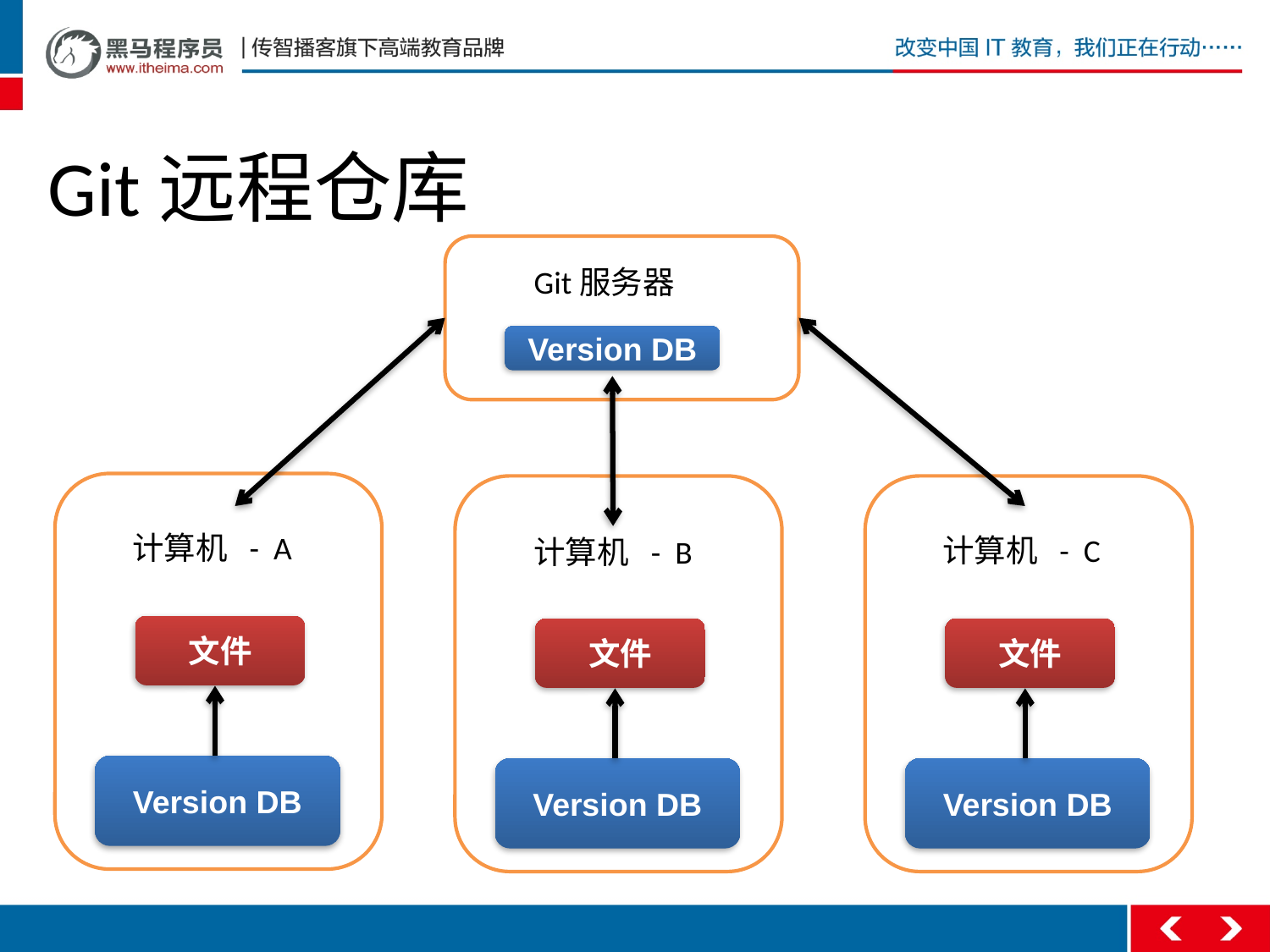

# Git远程仓库

Git服务器
Version DB

计算机  -  A
计算机  -  C
计算机  -  B
文件
文件
文件
Version DB
Version DB
Version DB